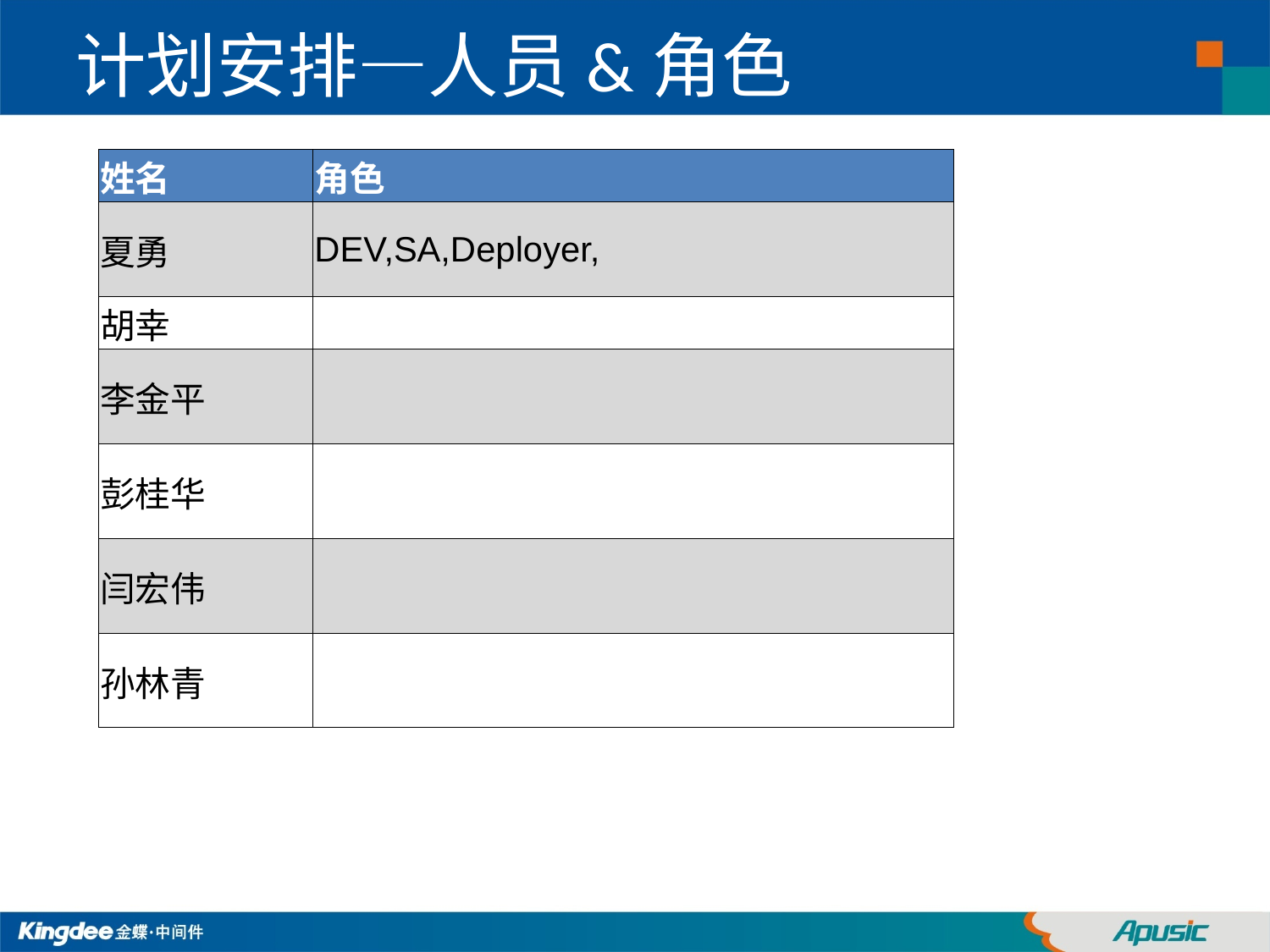

# 计划安排—人员&角色
| 姓名 | 角色 |
| --- | --- |
| 夏勇 | DEV,SA,Deployer, |
| 胡幸 |  |
| 李金平 |  |
| 彭桂华 |  |
| 闫宏伟 |  |
| 孙林青 |  |